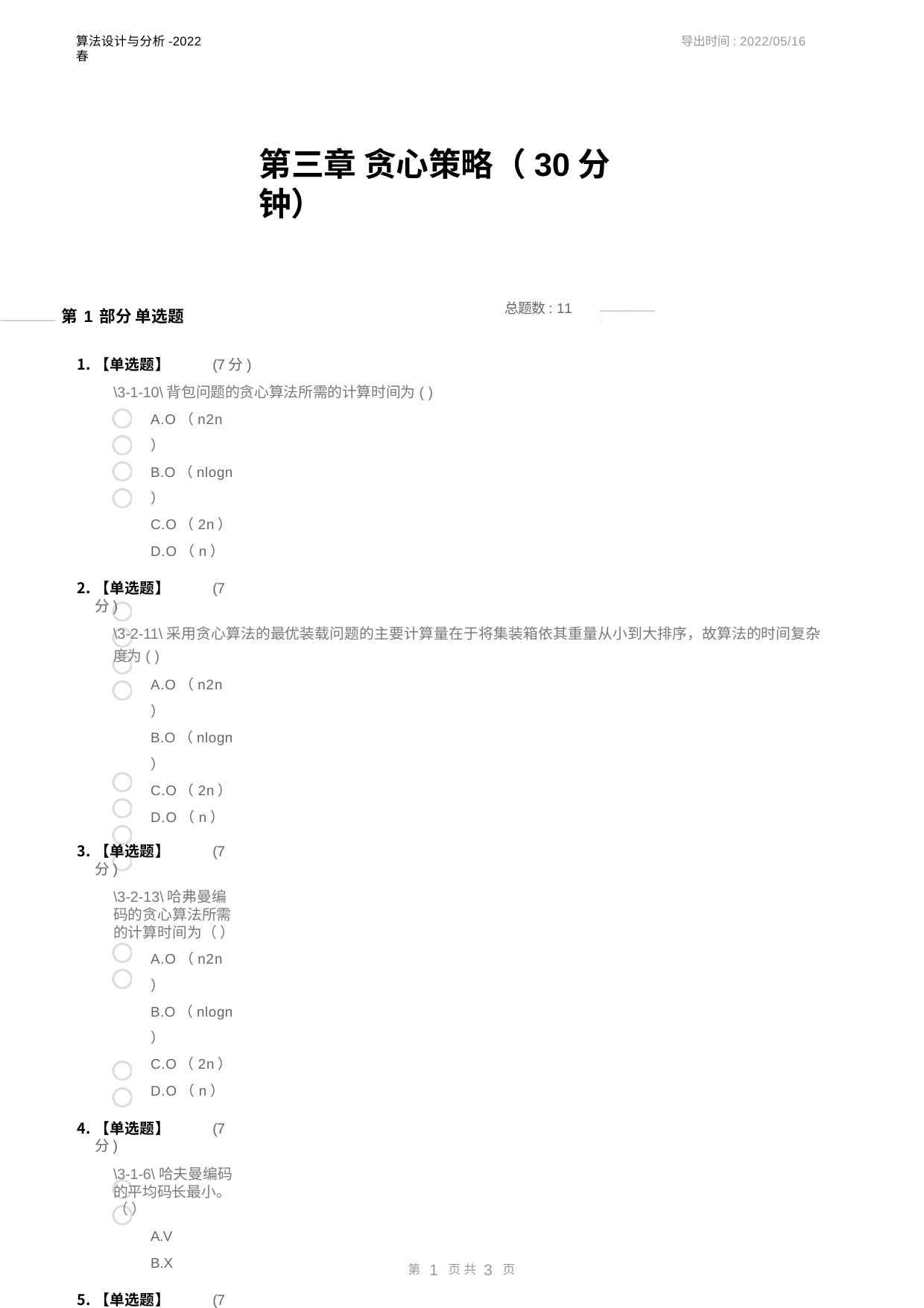

算法设计与分析-2022春
导出时间: 2022/05/16
第三章 贪心策略（30分钟）
........................................................................................................................ 第1部分 单选题
总题数: 11
........................................................................................................................
.
.
【单选题】	(7分)
\3-1-10\背包问题的贪心算法所需的计算时间为( )
A.O（n2n）  B.O（nlogn）  C.O（2n）  D.O（n）

【单选题】	(7分)
\3-2-11\采用贪心算法的最优装载问题的主要计算量在于将集装箱依其重量从小到大排序，故算法的时间复杂 度为( )
A.O（n2n）  B.O（nlogn）  C.O（2n）  D.O（n）
【单选题】	(7分)
\3-2-13\哈弗曼编码的贪心算法所需的计算时间为（ ）
A.O（n2n）  B.O（nlogn）  C.O（2n）  D.O（n）

【单选题】	(7分)
\3-1-6\哈夫曼编码的平均码长最小。（ ）
A.V
B.X

【单选题】	(7分)
\3-1-8\如果联通图G中每条边的权重都是互不相同的，图G必定只有一颗最小生成树。（ ）
A.V
B.X

【单选题】	(7分)
\3-2-14\下面是贪心算法的基本要素的是（ ）
A.重叠子问题  B.构造最优解

第	页共	页
1
3